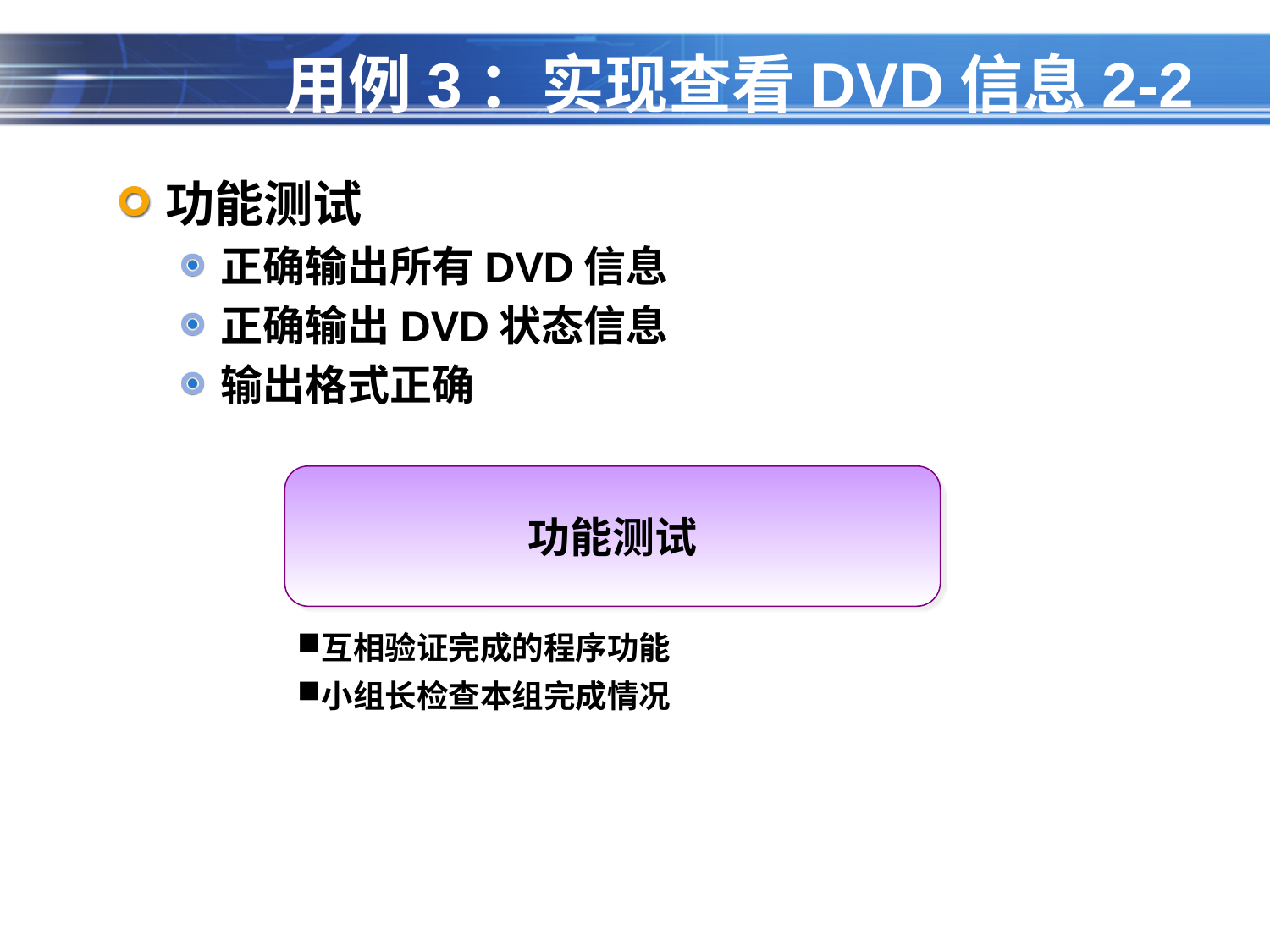

# 用例3：实现查看DVD信息2-2
功能测试
正确输出所有DVD信息
正确输出DVD状态信息
输出格式正确
功能测试
互相验证完成的程序功能
小组长检查本组完成情况